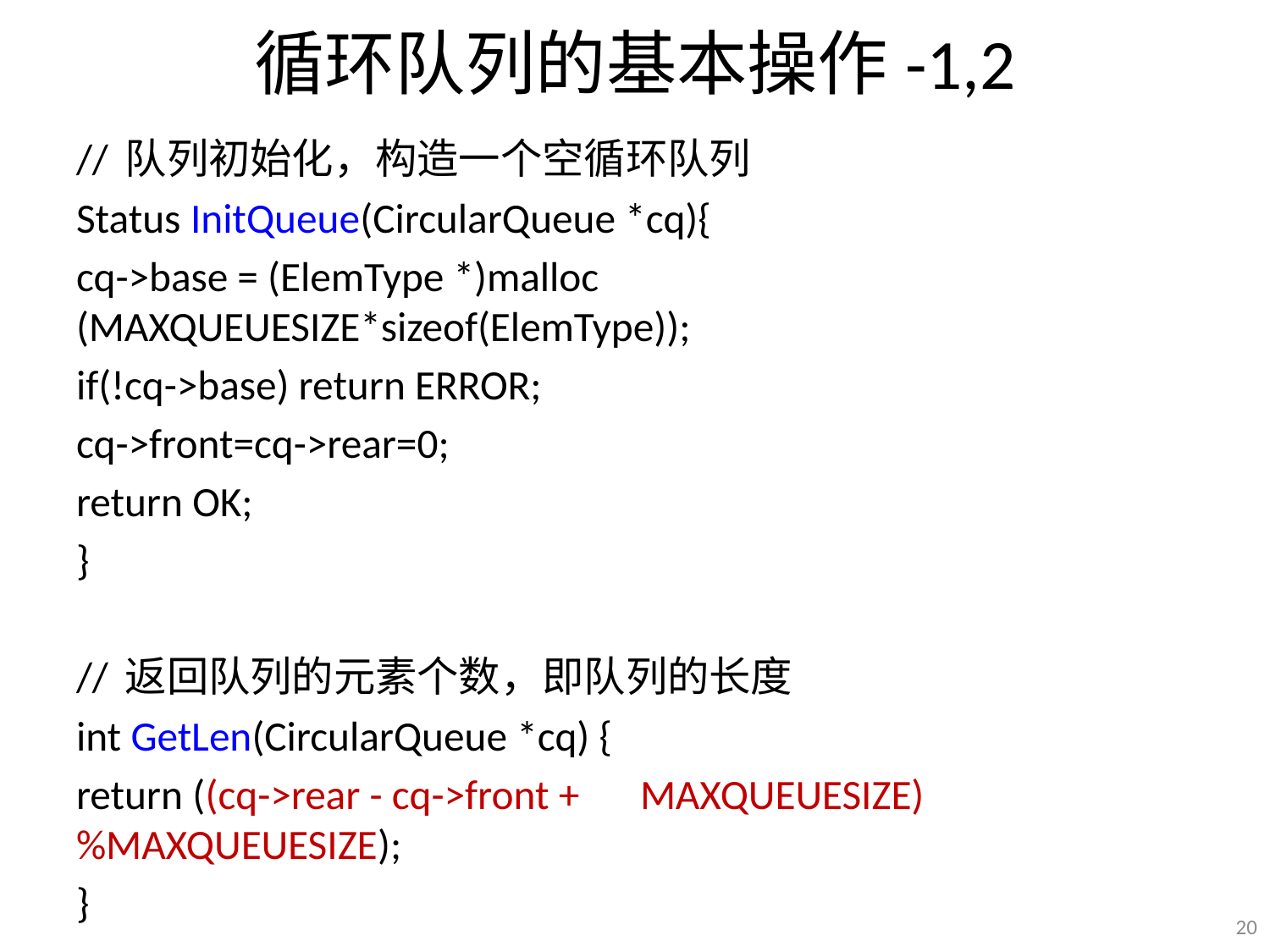

# 循环队列的基本操作-1,2
// 队列初始化，构造一个空循环队列
Status InitQueue(CircularQueue *cq){
cq->base = (ElemType *)malloc 			(MAXQUEUESIZE*sizeof(ElemType));
if(!cq->base) return ERROR;
cq->front=cq->rear=0;
return OK;
}

// 返回队列的元素个数，即队列的长度
int GetLen(CircularQueue *cq) {
return ((cq->rear - cq->front + 				MAXQUEUESIZE)%MAXQUEUESIZE);
}

20